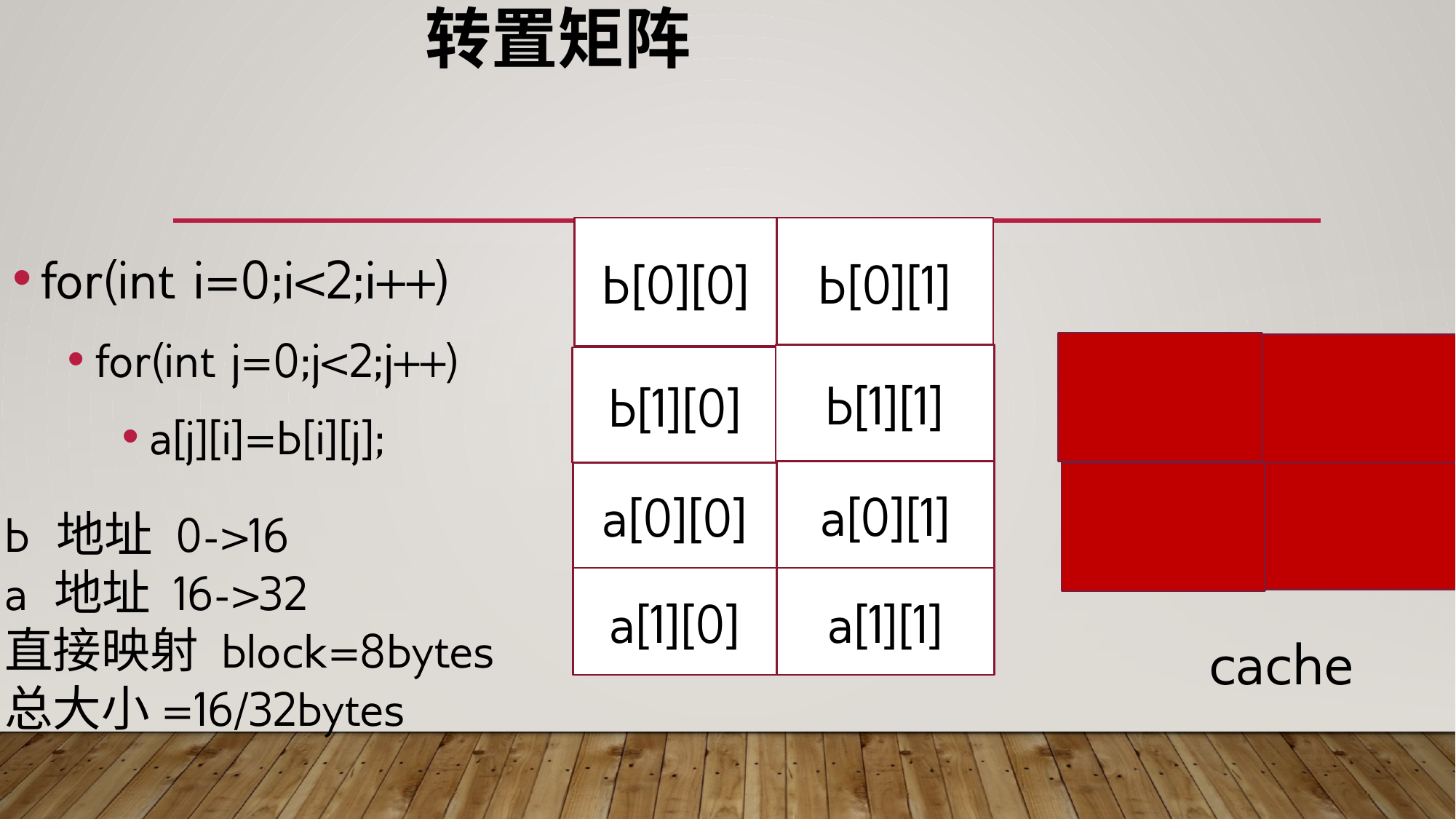

# 转置矩阵
b[0][0]
b[0][1]
for(int i=0;i<2;i++)
for(int j=0;j<2;j++)
a[j][i]=b[i][j];

b[1][1]
b[1][0]
a[0][1]

a[0][0]

b 地址 0->16
a 地址 16->32
直接映射 block=8bytes
总大小=16/32bytes
a[1][1]
a[1][0]
cache